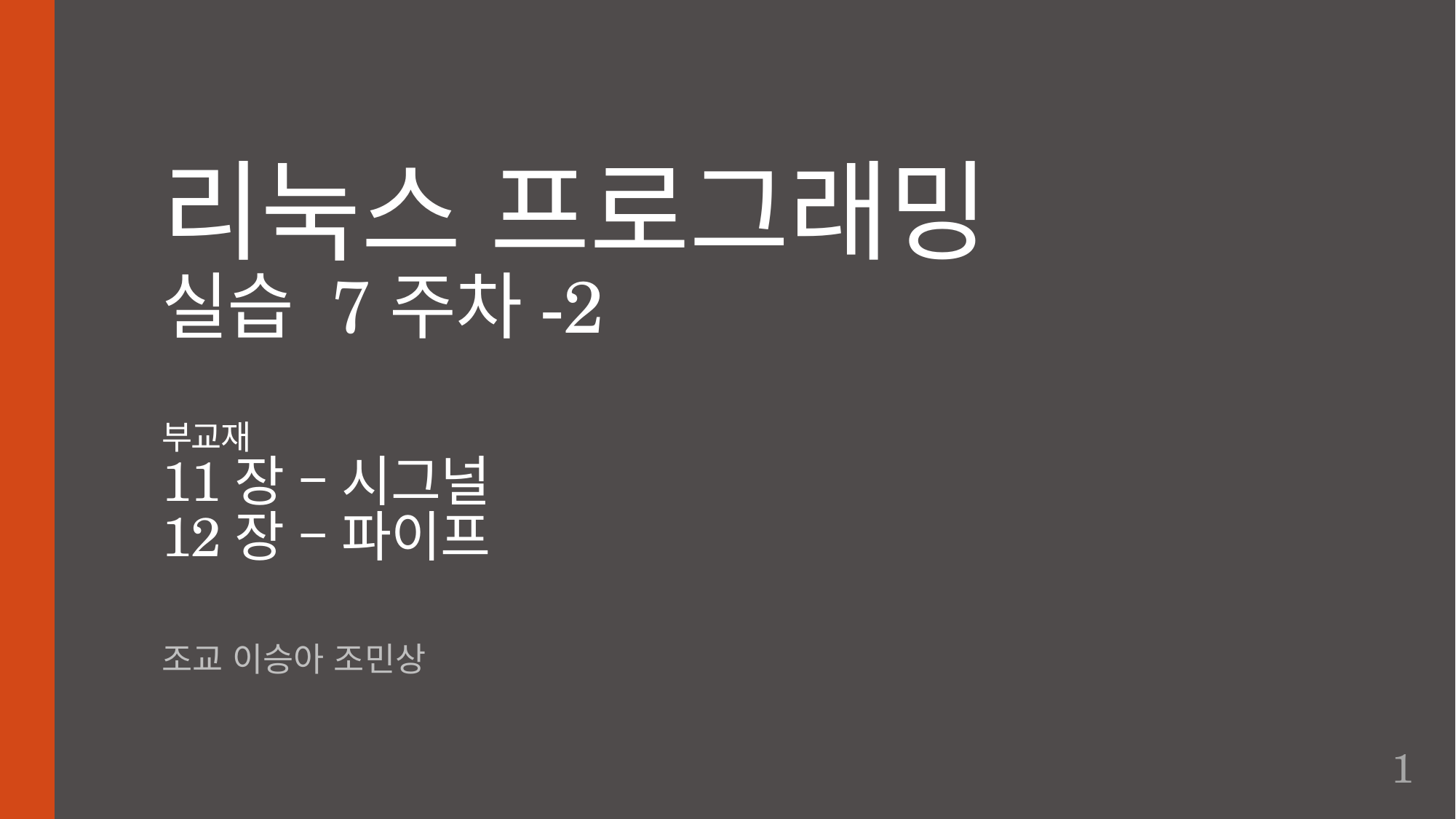

# 리눅스 프로그래밍 실습 7주차-2 부교재 11장 – 시그널 12장 – 파이프

조교 이승아 조민상
1